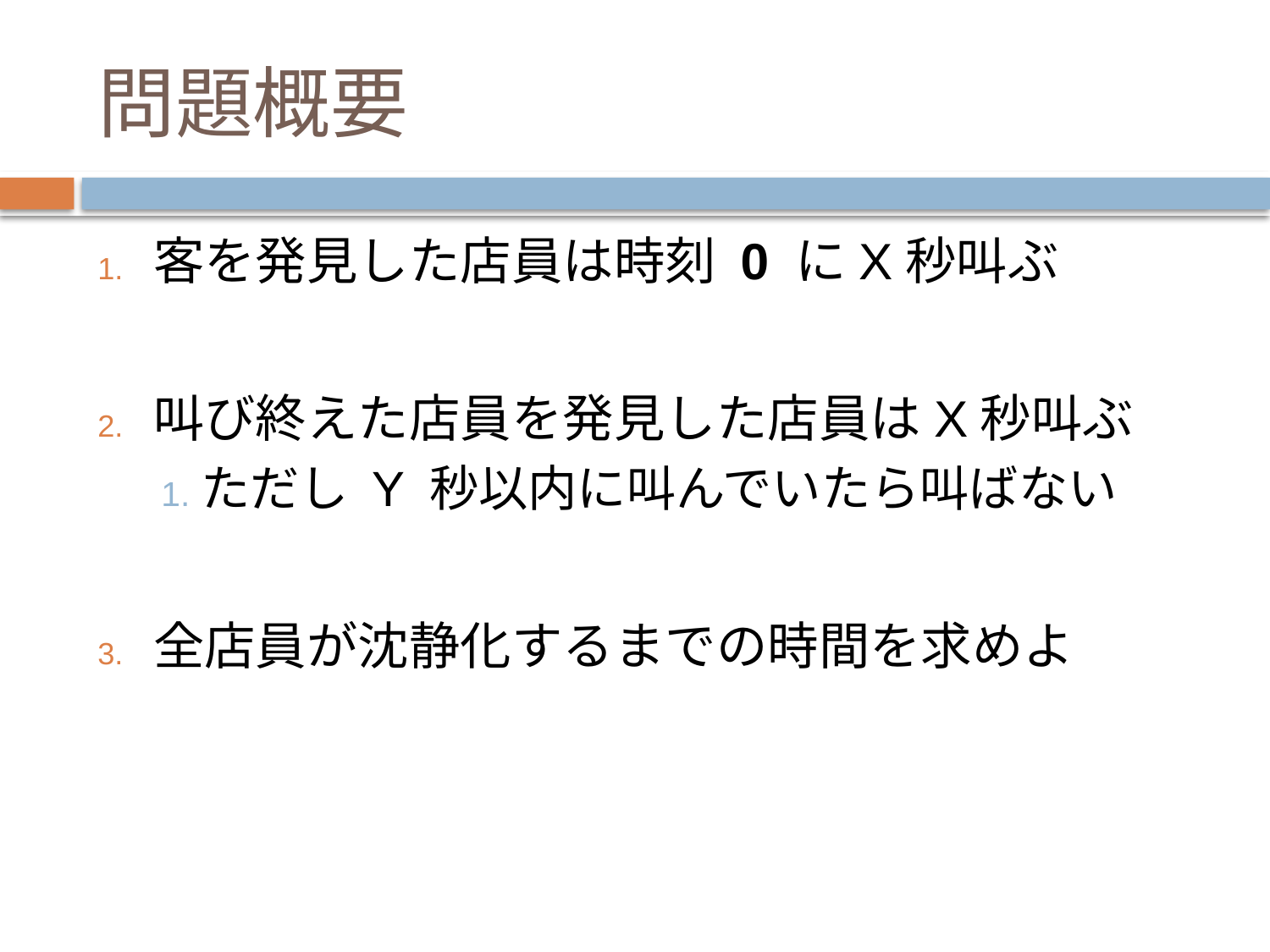

問題概要
客を発見した店員は時刻 0 にX秒叫ぶ

叫び終えた店員を発見した店員はX秒叫ぶ
ただし Y 秒以内に叫んでいたら叫ばない

全店員が沈静化するまでの時間を求めよ